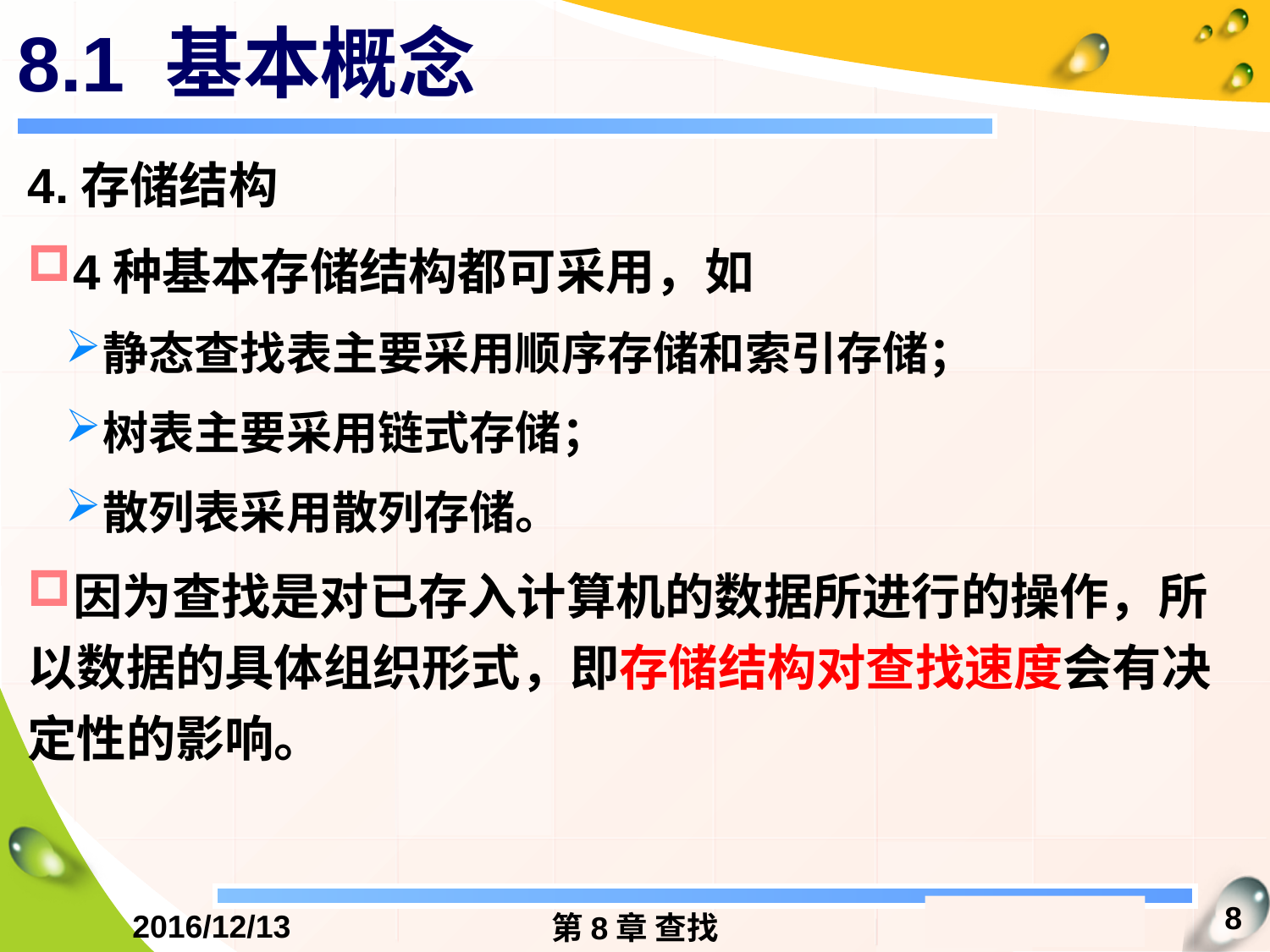

# 8.1 基本概念
4.存储结构
4种基本存储结构都可采用，如
静态查找表主要采用顺序存储和索引存储；
树表主要采用链式存储；
散列表采用散列存储。
因为查找是对已存入计算机的数据所进行的操作，所以数据的具体组织形式，即存储结构对查找速度会有决定性的影响。

8
2016/12/13
第8章 查找